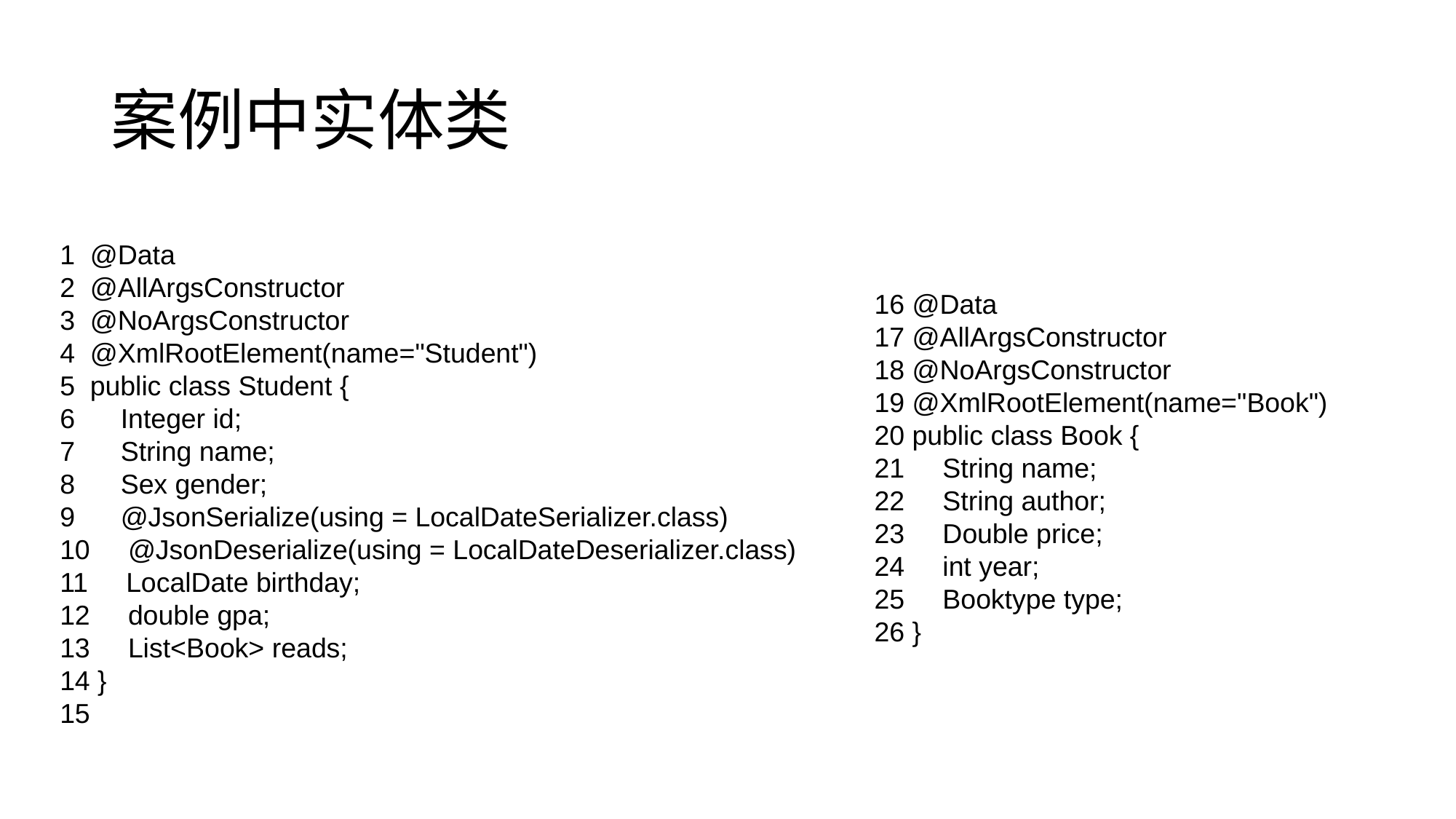

# 案例中实体类
1  @Data
2  @AllArgsConstructor
3  @NoArgsConstructor
4  @XmlRootElement(name="Student")
5  public class Student {
6      Integer id;
7      String name;
8      Sex gender;
9      @JsonSerialize(using = LocalDateSerializer.class)
10     @JsonDeserialize(using = LocalDateDeserializer.class)
11     LocalDate birthday;
12     double gpa;
13     List<Book> reads;
14 }
15
16 @Data
17 @AllArgsConstructor
18 @NoArgsConstructor
19 @XmlRootElement(name="Book")
20 public class Book {
21     String name;
22     String author;
23     Double price;
24     int year;
25     Booktype type;
26 }